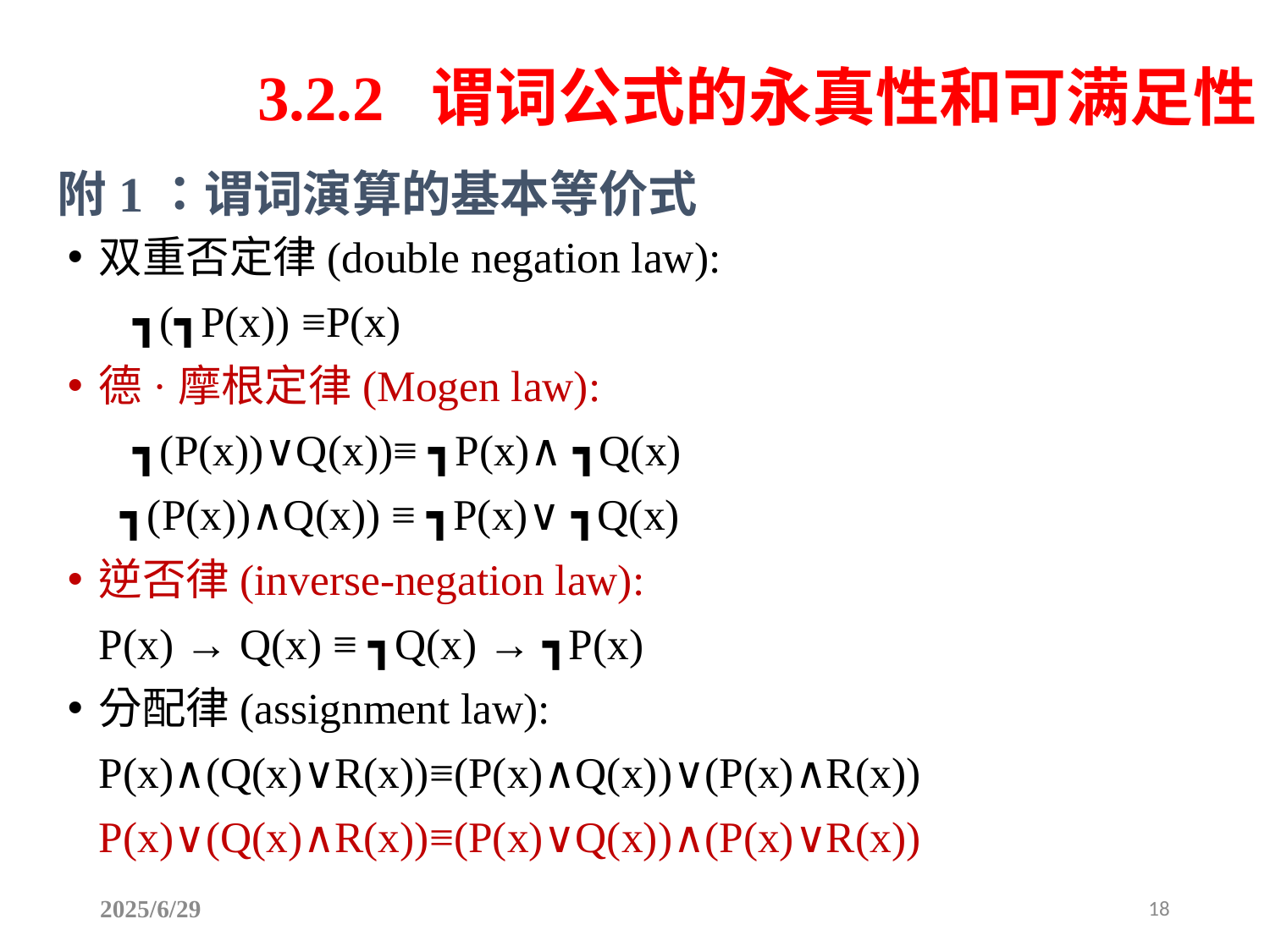

3.2.2  谓词公式的永真性和可满足性
附1：谓词演算的基本等价式
双重否定律(double negation law):
      ┓(┓P(x)) ≡P(x)
德·摩根定律(Mogen law):
      ┓(P(x))∨Q(x))≡ ┓P(x)∧ ┓Q(x)
	  ┓(P(x))∧Q(x)) ≡ ┓P(x)∨ ┓Q(x)
逆否律(inverse-negation law):
	P(x) → Q(x) ≡ ┓Q(x) → ┓P(x)
分配律(assignment law):
	P(x)∧(Q(x)∨R(x))≡(P(x)∧Q(x))∨(P(x)∧R(x))
	P(x)∨(Q(x)∧R(x))≡(P(x)∨Q(x))∧(P(x)∨R(x))
2025/6/29
18